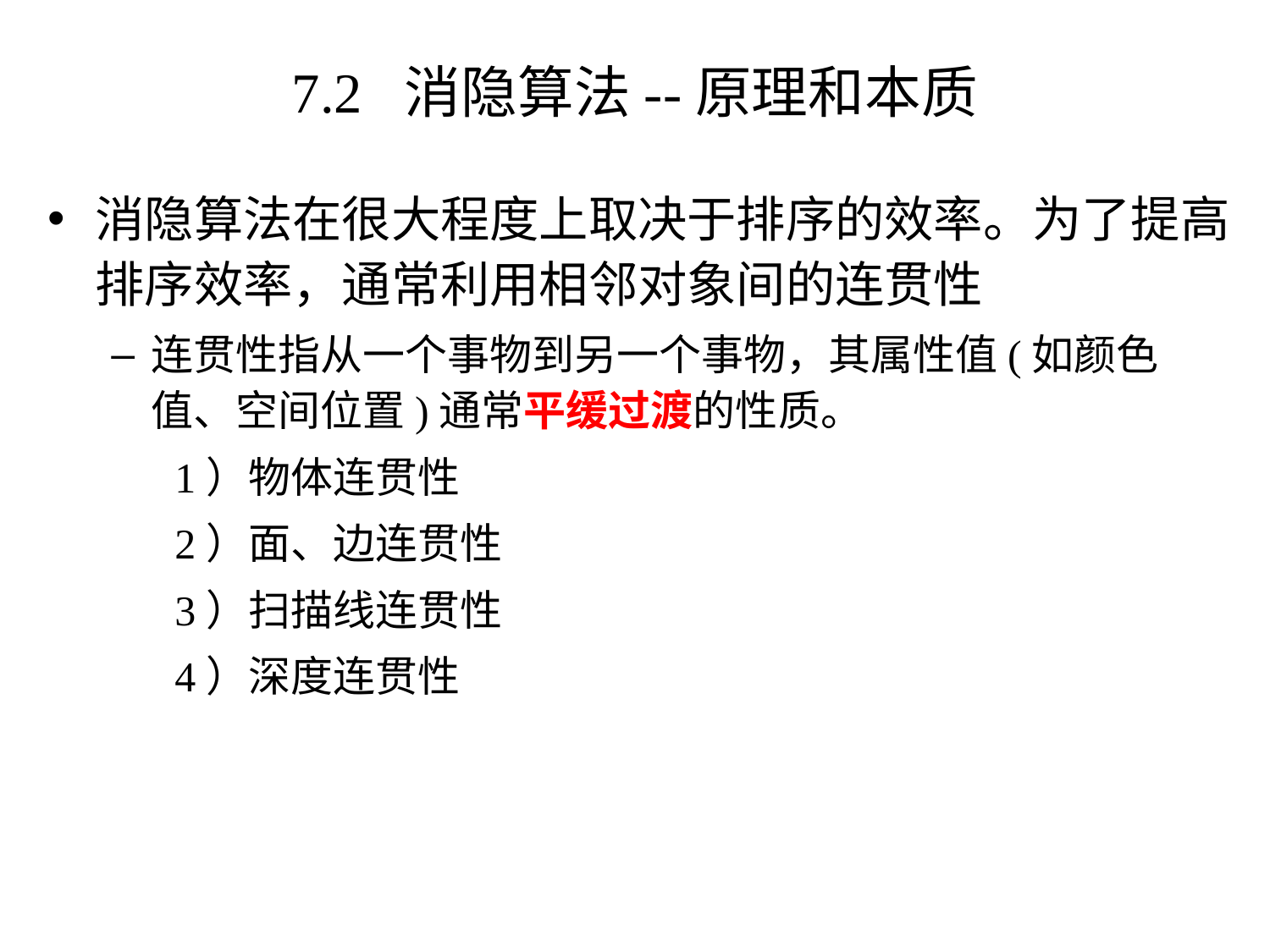

7.2  消隐算法--原理和本质
消隐算法在很大程度上取决于排序的效率。为了提高排序效率，通常利用相邻对象间的连贯性
连贯性指从一个事物到另一个事物，其属性值(如颜色值、空间位置)通常平缓过渡的性质。
1）物体连贯性
2）面、边连贯性
3）扫描线连贯性
4）深度连贯性